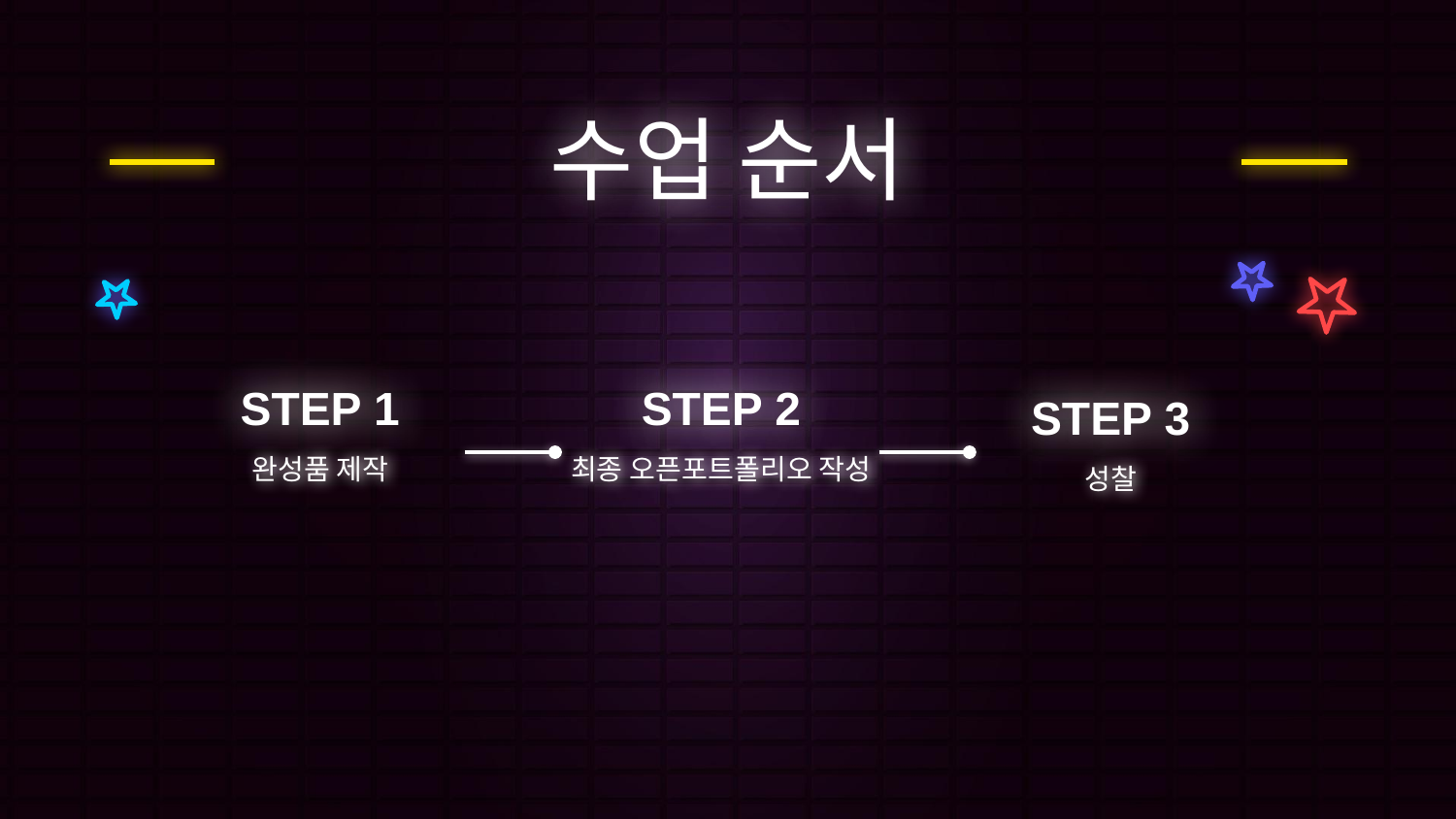

# 수업 순서

STEP 1
STEP 2
STEP 3
완성품 제작
최종 오픈포트폴리오 작성
성찰